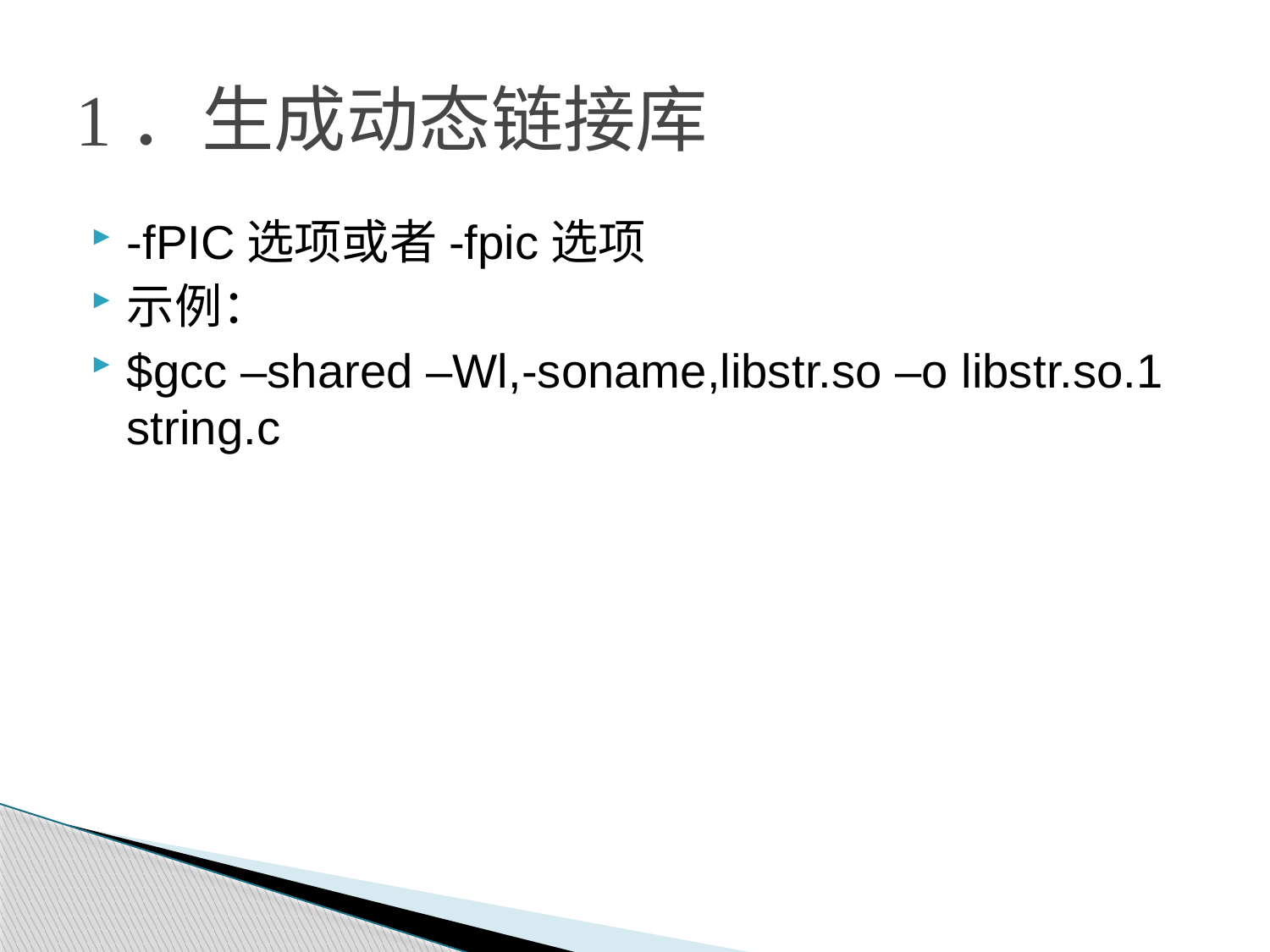

# 1．生成动态链接库
-fPIC选项或者-fpic选项
示例：
$gcc –shared –Wl,-soname,libstr.so –o libstr.so.1 string.c